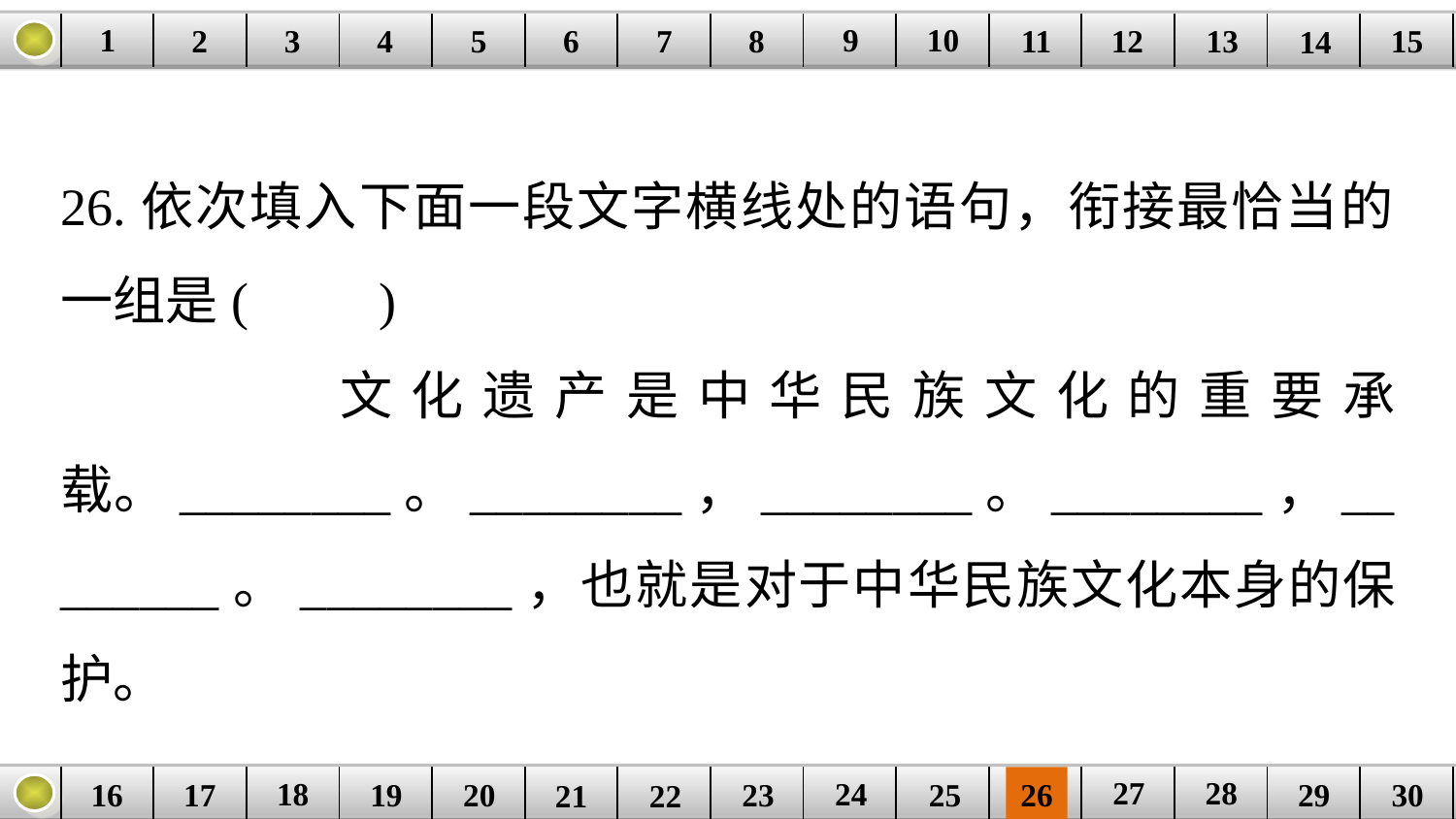

9
10
1
3
4
5
6
8
11
2
12
15
|  |  |  |  |  |  |  |  |  |  |  |  |  |  |  |
| --- | --- | --- | --- | --- | --- | --- | --- | --- | --- | --- | --- | --- | --- | --- |
7
13
14

26.依次填入下面一段文字横线处的语句，衔接最恰当的一组是(　　)
        文化遗产是中华民族文化的重要承载。________。________，________。________，________。________，也就是对于中华民族文化本身的保护。

27
28
18
24
16
25
26
30
|  |  |  |  |  |  |  |  |  |  |  |  |  |  |  |
| --- | --- | --- | --- | --- | --- | --- | --- | --- | --- | --- | --- | --- | --- | --- |
23
17
19
20
29
21
22